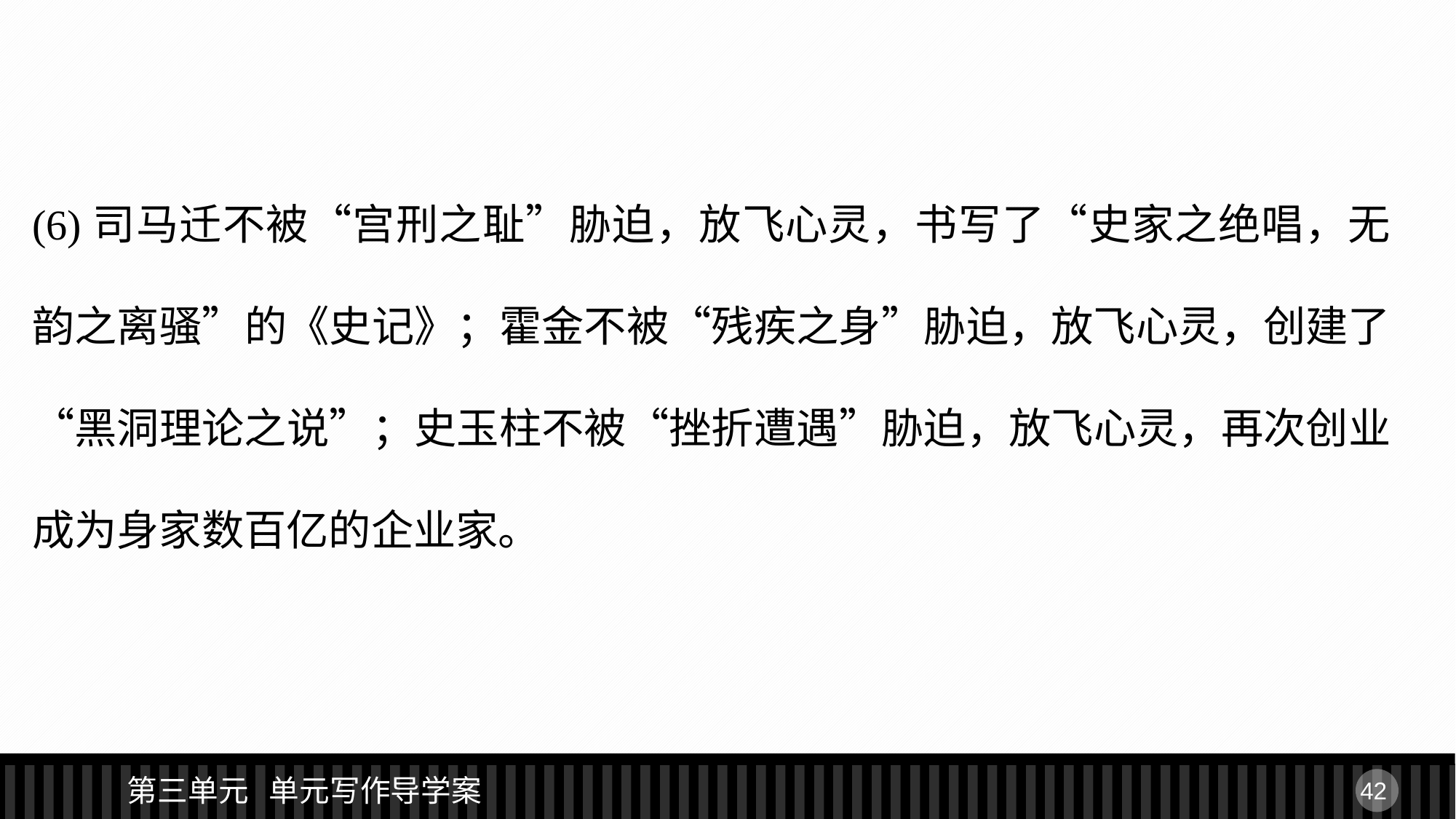

(6)司马迁不被“宫刑之耻”胁迫，放飞心灵，书写了“史家之绝唱，无韵之离骚”的《史记》；霍金不被“残疾之身”胁迫，放飞心灵，创建了“黑洞理论之说”；史玉柱不被“挫折遭遇”胁迫，放飞心灵，再次创业成为身家数百亿的企业家。